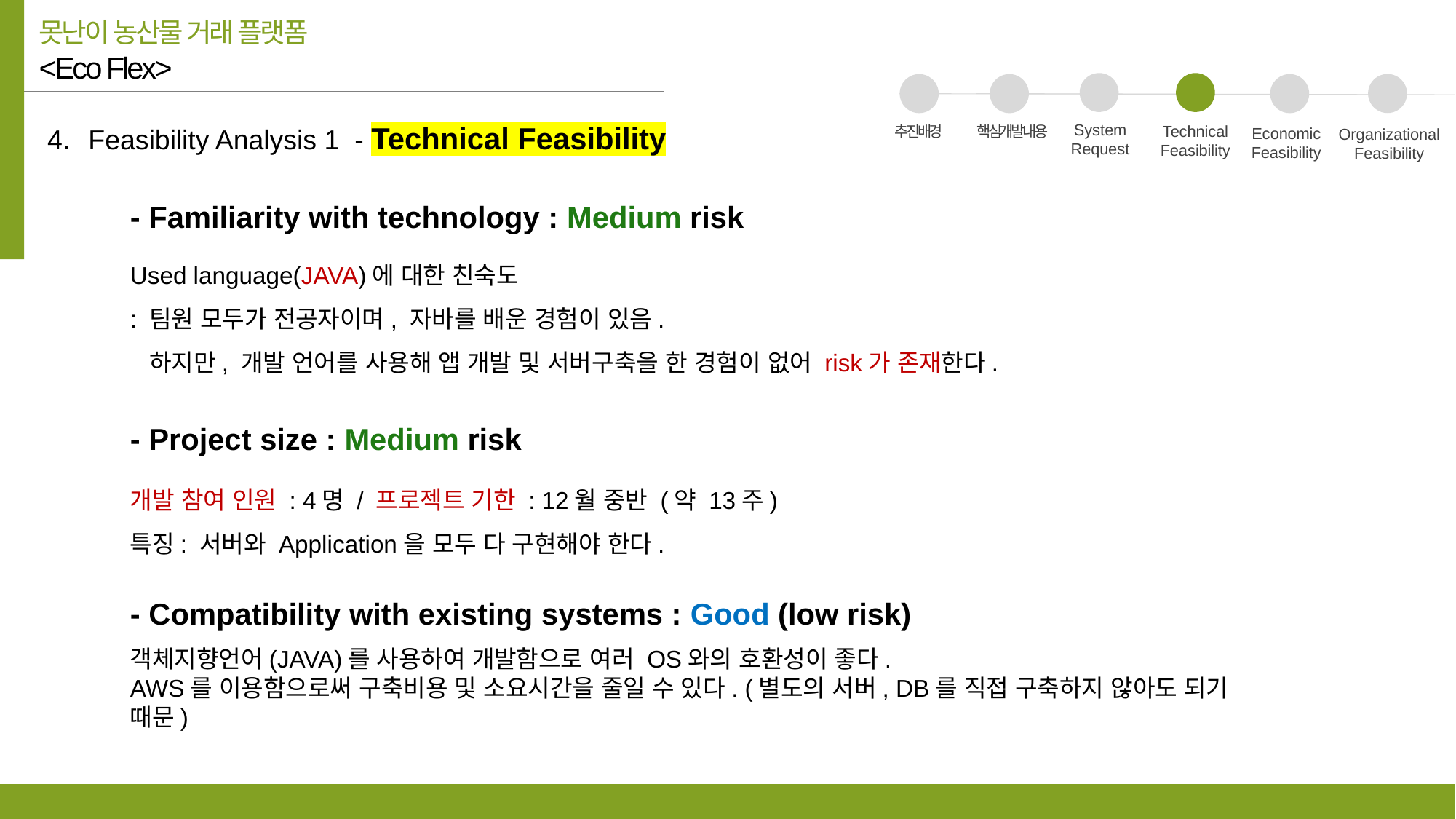

못난이 농산물 거래 플랫폼
<Eco Flex>

03

05
04
06
01
02
Feasibility Analysis 1  - Technical Feasibility

- Familiarity with technology : Medium risk

Used language(JAVA)에 대한 친숙도
: 팀원 모두가 전공자이며, 자바를 배운 경험이 있음.
  하지만, 개발 언어를 사용해 앱 개발 및 서버구축을 한 경험이 없어 risk가 존재한다.

- Project size : Medium risk

개발 참여 인원 : 4명 / 프로젝트 기한 : 12월 중반 (약 13주)
특징: 서버와 Application을 모두 다 구현해야 한다.

- Compatibility with existing systems : Good (low risk)

객체지향언어(JAVA)를 사용하여 개발함으로 여러 OS와의 호환성이 좋다.
AWS를 이용함으로써 구축비용 및 소요시간을 줄일 수 있다. (별도의 서버, DB를 직접 구축하지 않아도 되기 때문)
System
Request
Technical
Feasibility
추진배경
핵심개발내용
Economic
Feasibility
Organizational
Feasibility